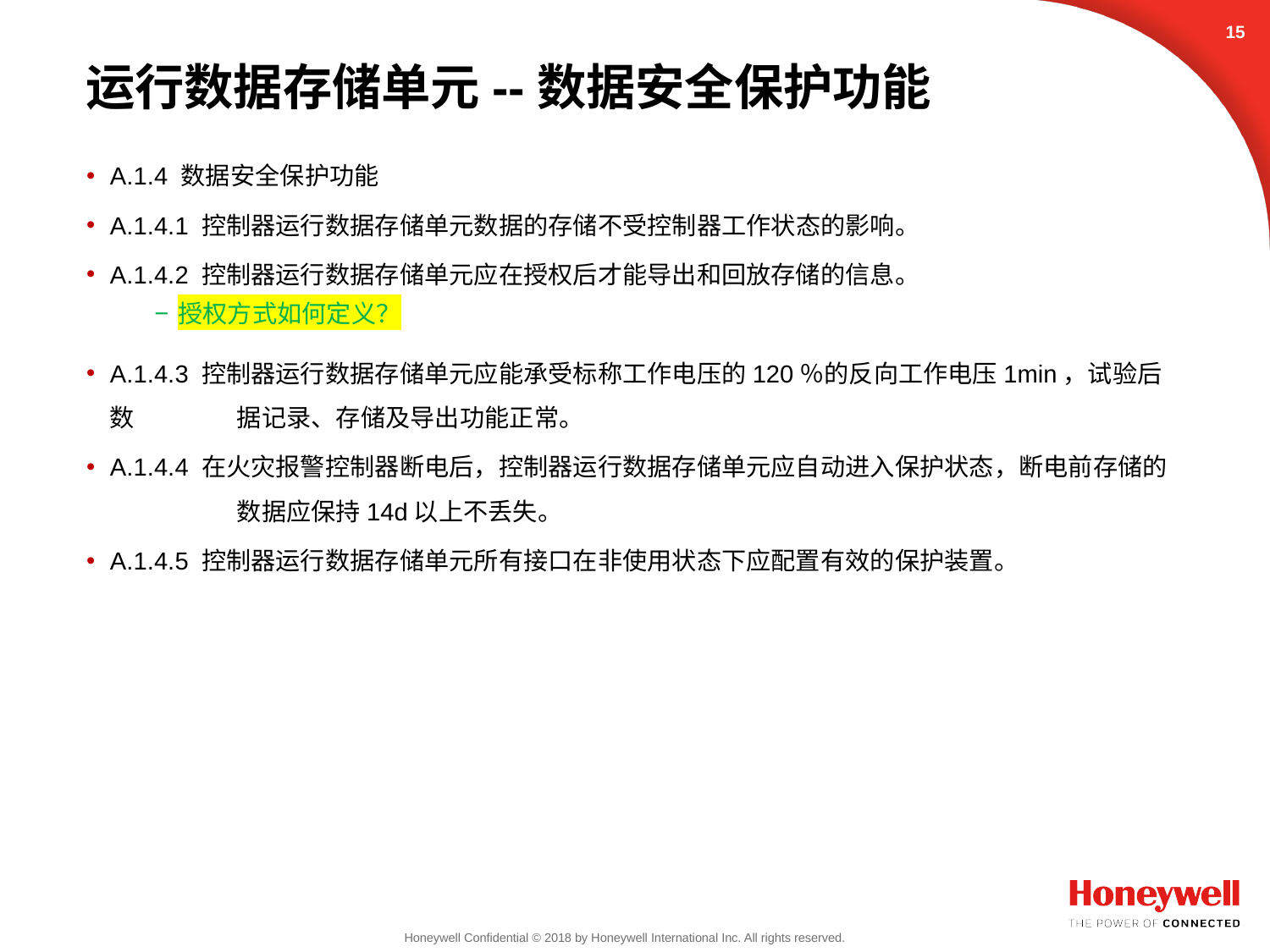

15
# 运行数据存储单元--数据安全保护功能
A.1.4 数据安全保护功能
A.1.4.1 控制器运行数据存储单元数据的存储不受控制器工作状态的影响。
A.1.4.2 控制器运行数据存储单元应在授权后才能导出和回放存储的信息。

A.1.4.3 控制器运行数据存储单元应能承受标称工作电压的120％的反向工作电压1min，试验后数	据记录、存储及导出功能正常。
A.1.4.4 在火灾报警控制器断电后，控制器运行数据存储单元应自动进入保护状态，断电前存储的	数据应保持14d以上不丢失。
A.1.4.5 控制器运行数据存储单元所有接口在非使用状态下应配置有效的保护装置。
授权方式如何定义？